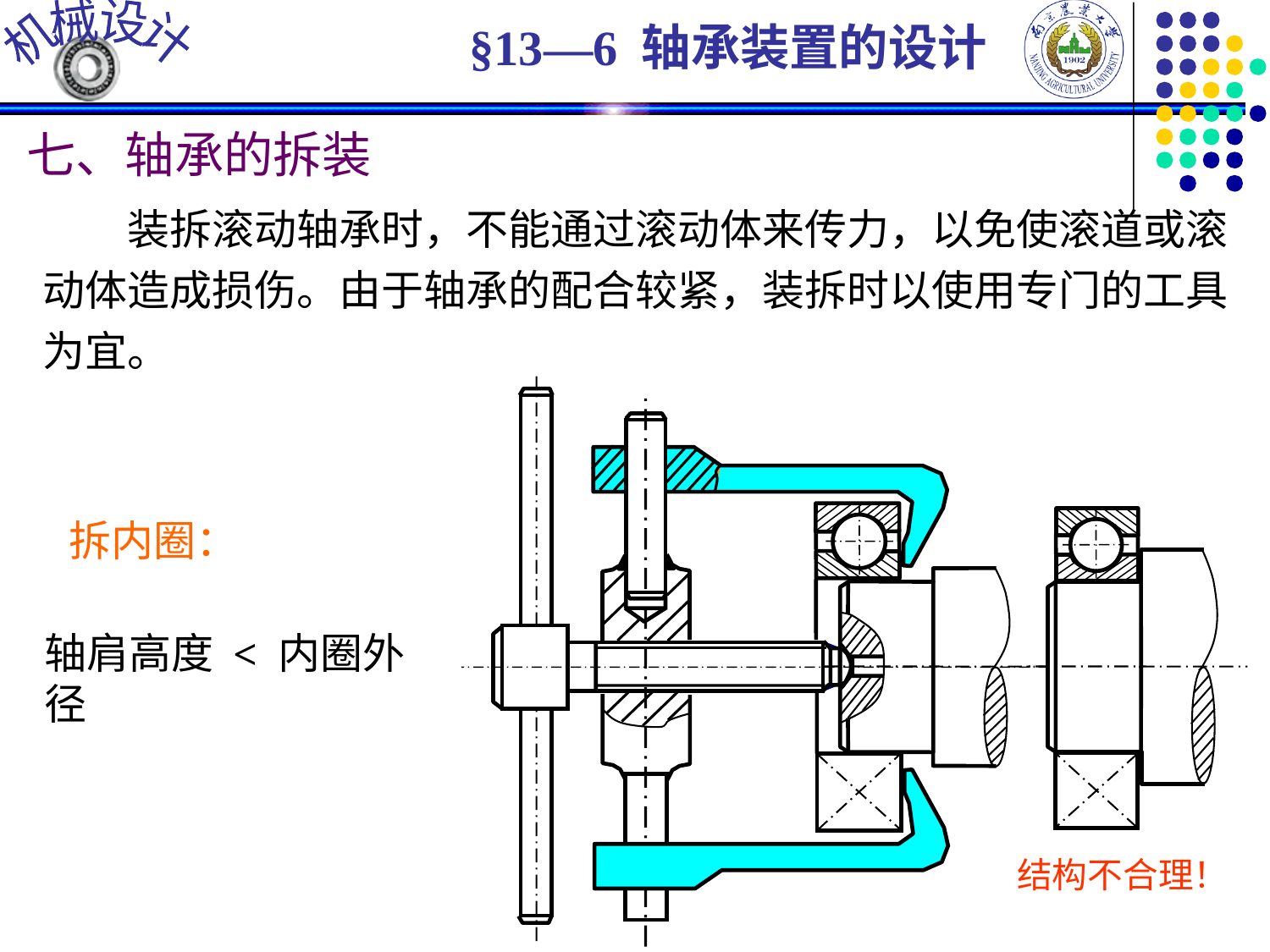

§13—6 轴承装置的设计
七、轴承的拆装
　　装拆滚动轴承时，不能通过滚动体来传力，以免使滚道或滚动体造成损伤。由于轴承的配合较紧，装拆时以使用专门的工具为宜。

结构不合理！
拆内圈：

轴肩高度 < 内圈外径